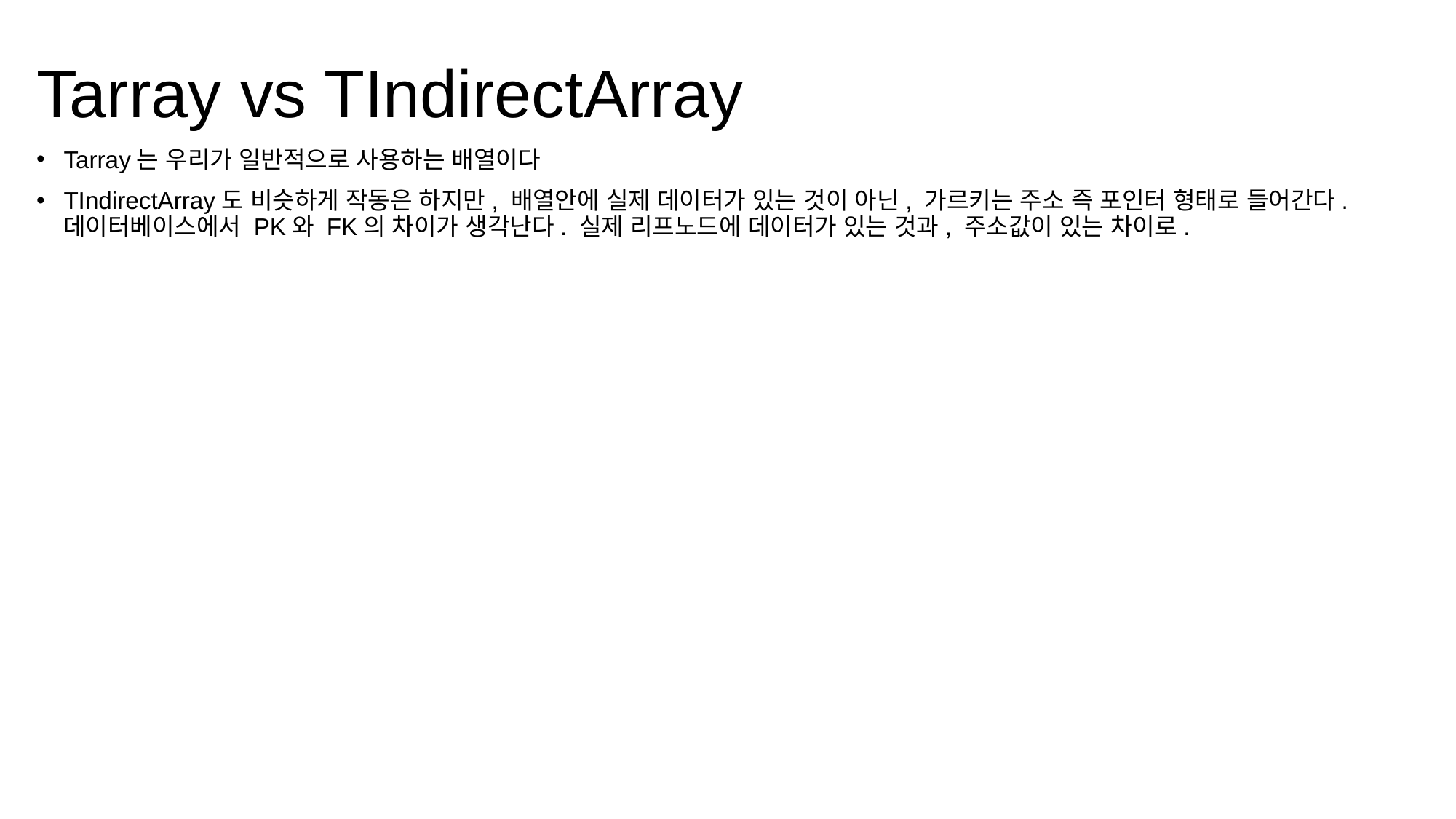

Tarray vs TIndirectArray
Tarray는 우리가 일반적으로 사용하는 배열이다
TIndirectArray도 비슷하게 작동은 하지만, 배열안에 실제 데이터가 있는 것이 아닌, 가르키는 주소 즉 포인터 형태로 들어간다. 데이터베이스에서 PK와 FK의 차이가 생각난다. 실제 리프노드에 데이터가 있는 것과, 주소값이 있는 차이로.